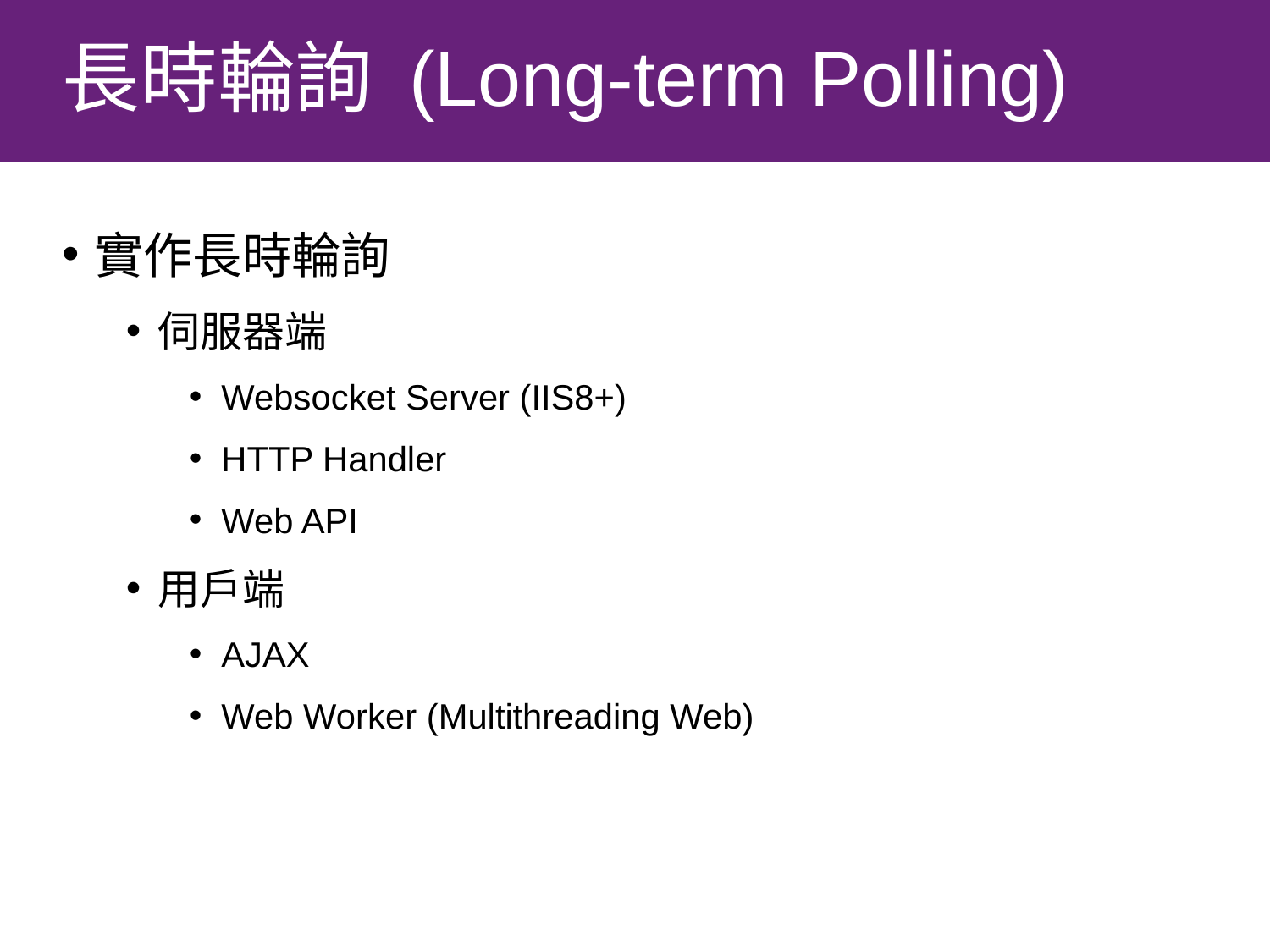

# 長時輪詢 (Long-term Polling)
實作長時輪詢
伺服器端
Websocket Server (IIS8+)
HTTP Handler
Web API
用戶端
AJAX
Web Worker (Multithreading Web)